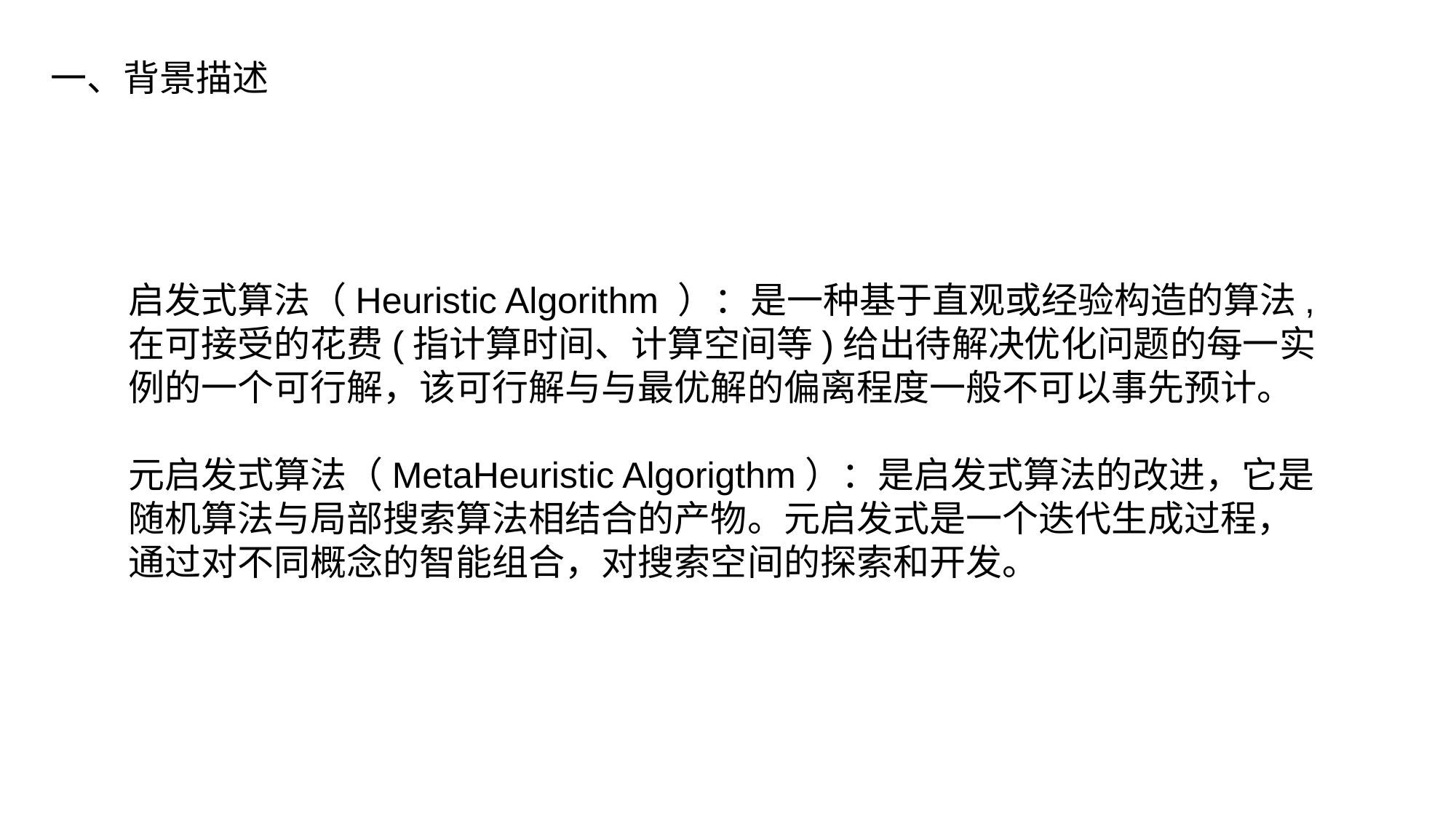

# 一、背景描述
启发式算法（Heuristic Algorithm ）：是一种基于直观或经验构造的算法,在可接受的花费(指计算时间、计算空间等)给出待解决优化问题的每一实例的一个可行解，该可行解与与最优解的偏离程度一般不可以事先预计。

元启发式算法（MetaHeuristic Algorigthm）：是启发式算法的改进，它是随机算法与局部搜索算法相结合的产物。元启发式是一个迭代生成过程，通过对不同概念的智能组合，对搜索空间的探索和开发。